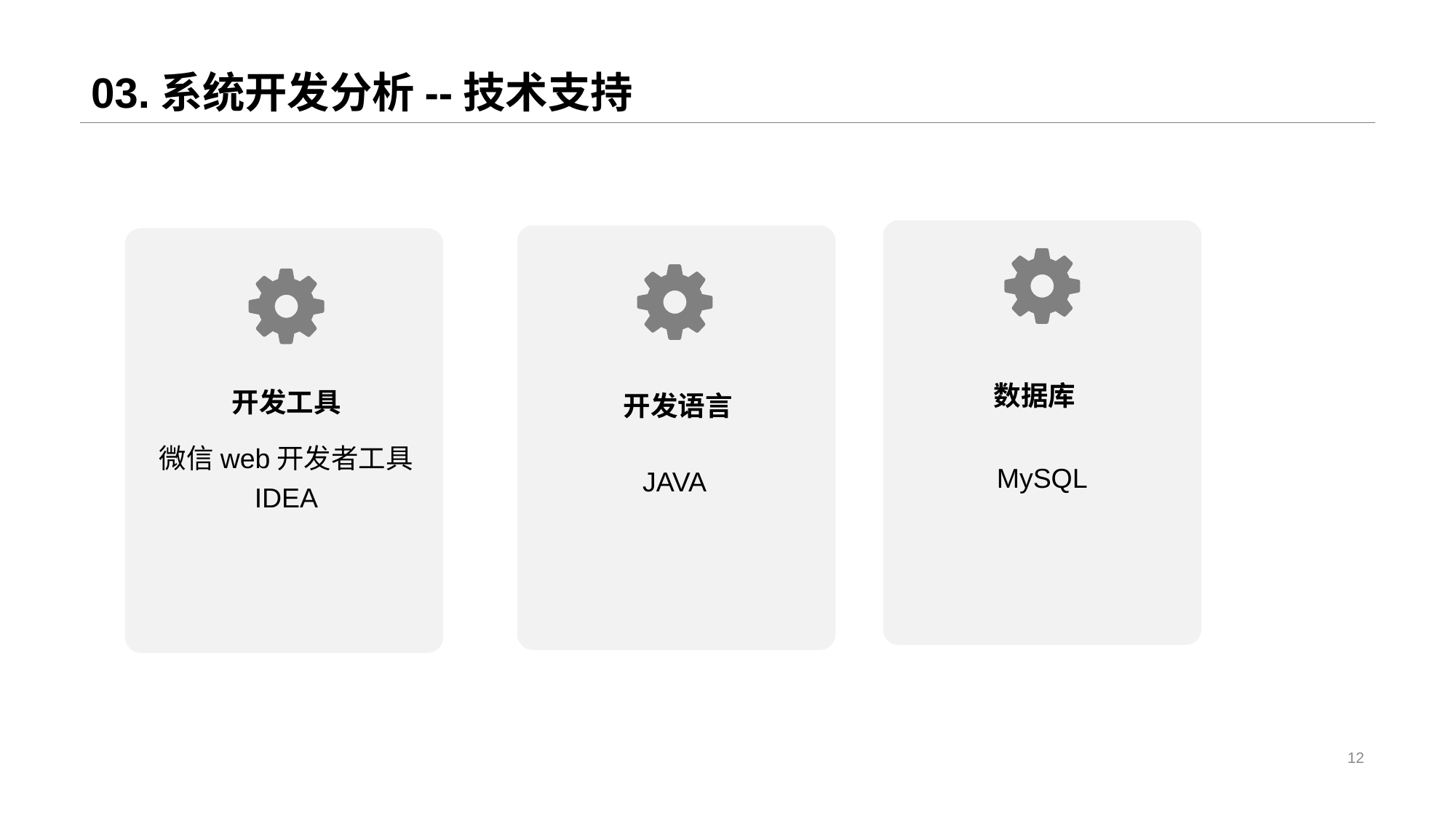

# 03.系统开发分析--技术支持

数据库
开发工具
运行环境
开发语言
微信web开发者工具
IDEA
JRE
MySQL
JAVA
12